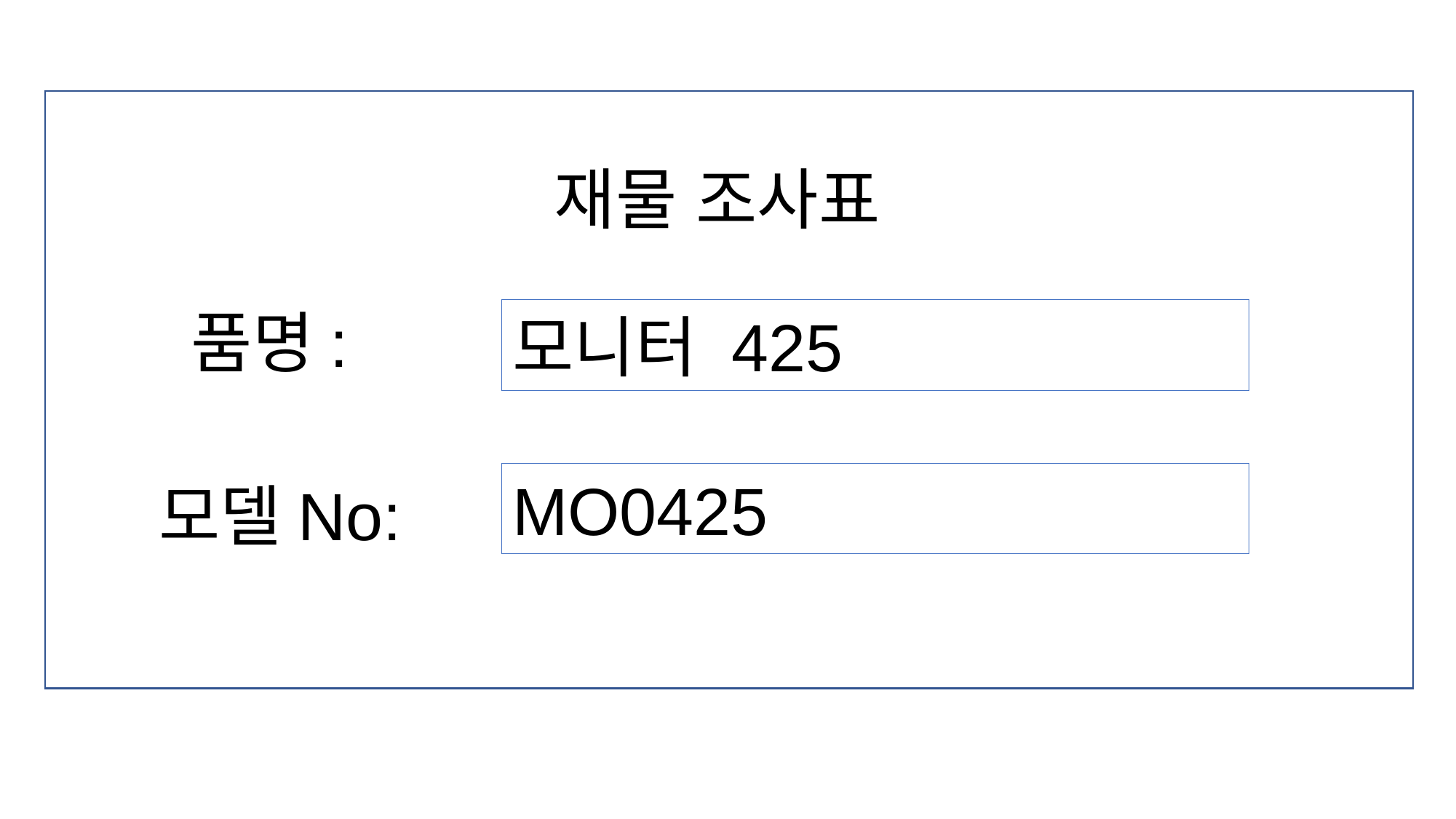

재물 조사표
품명:
모니터 425
MO0425
모델No: